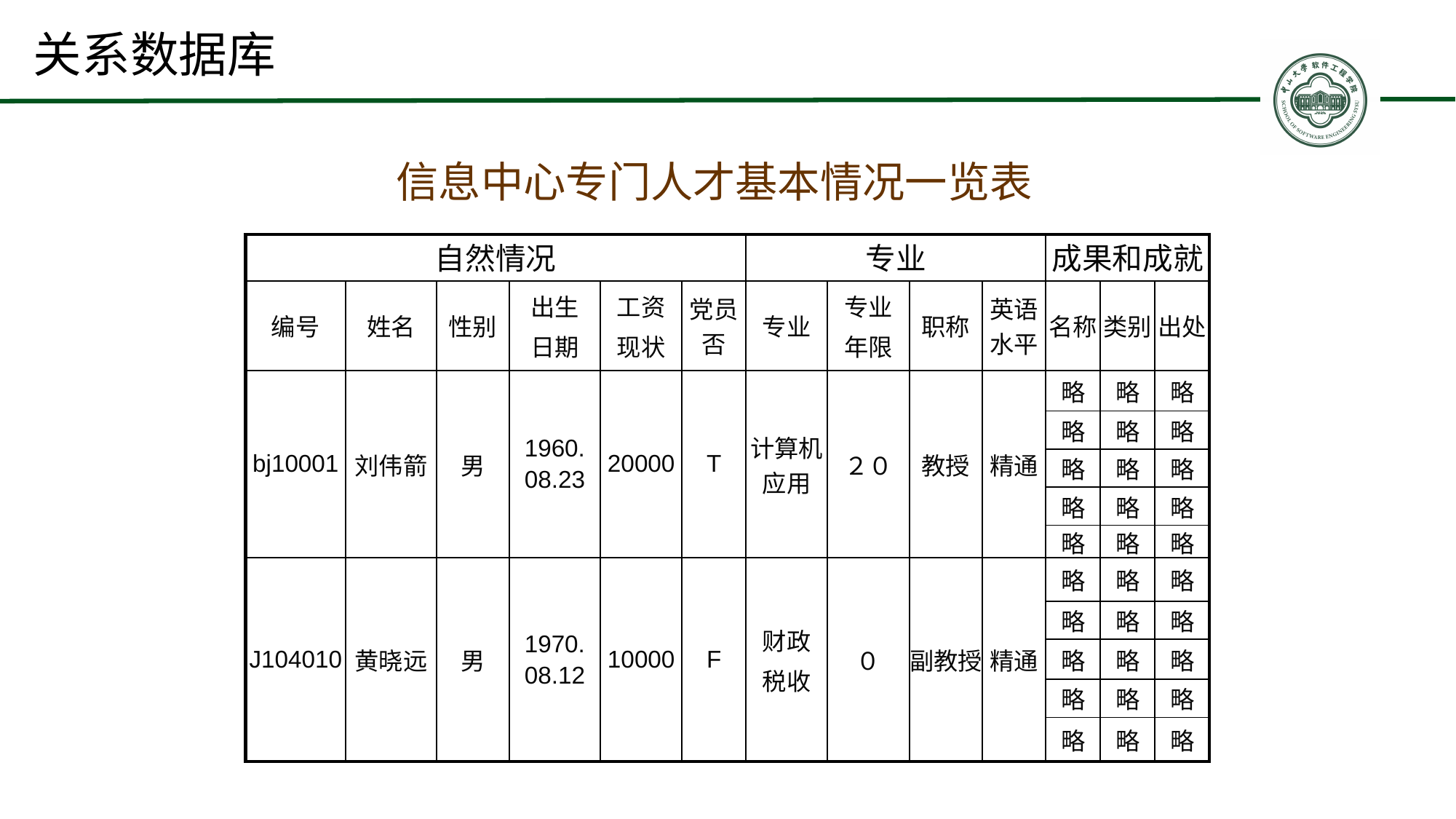

# 关系数据库
信息中心专门人才基本情况一览表
| 自然情况 |  |  |  |  |  | 专业 |  |  |  | 成果和成就 |  |  |
| --- | --- | --- | --- | --- | --- | --- | --- | --- | --- | --- | --- | --- |
| 编号 | 姓名 | 性别 | 出生 日期 | 工资 现状 | 党员否 | 专业 | 专业 年限 | 职称 | 英语水平 | 名称 | 类别 | 出处 |
| bj10001 | 刘伟箭 | 男 | 1960. 08.23 | 20000 | T | 计算机应用 | ２０ | 教授 | 精通 | 略 | 略 | 略 |
|  |  |  |  |  |  |  |  |  |  | 略 | 略 | 略 |
|  |  |  |  |  |  |  |  |  |  | 略 | 略 | 略 |
|  |  |  |  |  |  |  |  |  |  | 略 | 略 | 略 |
|  |  |  |  |  |  |  |  |  |  | 略 | 略 | 略 |
| J104010 | 黄晓远 | 男 | 1970. 08.12 | 10000 | F | 财政 税收 | ０ | 副教授 | 精通 | 略 | 略 | 略 |
|  |  |  |  |  |  |  |  |  |  | 略 | 略 | 略 |
|  |  |  |  |  |  |  |  |  |  | 略 | 略 | 略 |
|  |  |  |  |  |  |  |  |  |  | 略 | 略 | 略 |
|  |  |  |  |  |  |  |  |  |  | 略 | 略 | 略 |